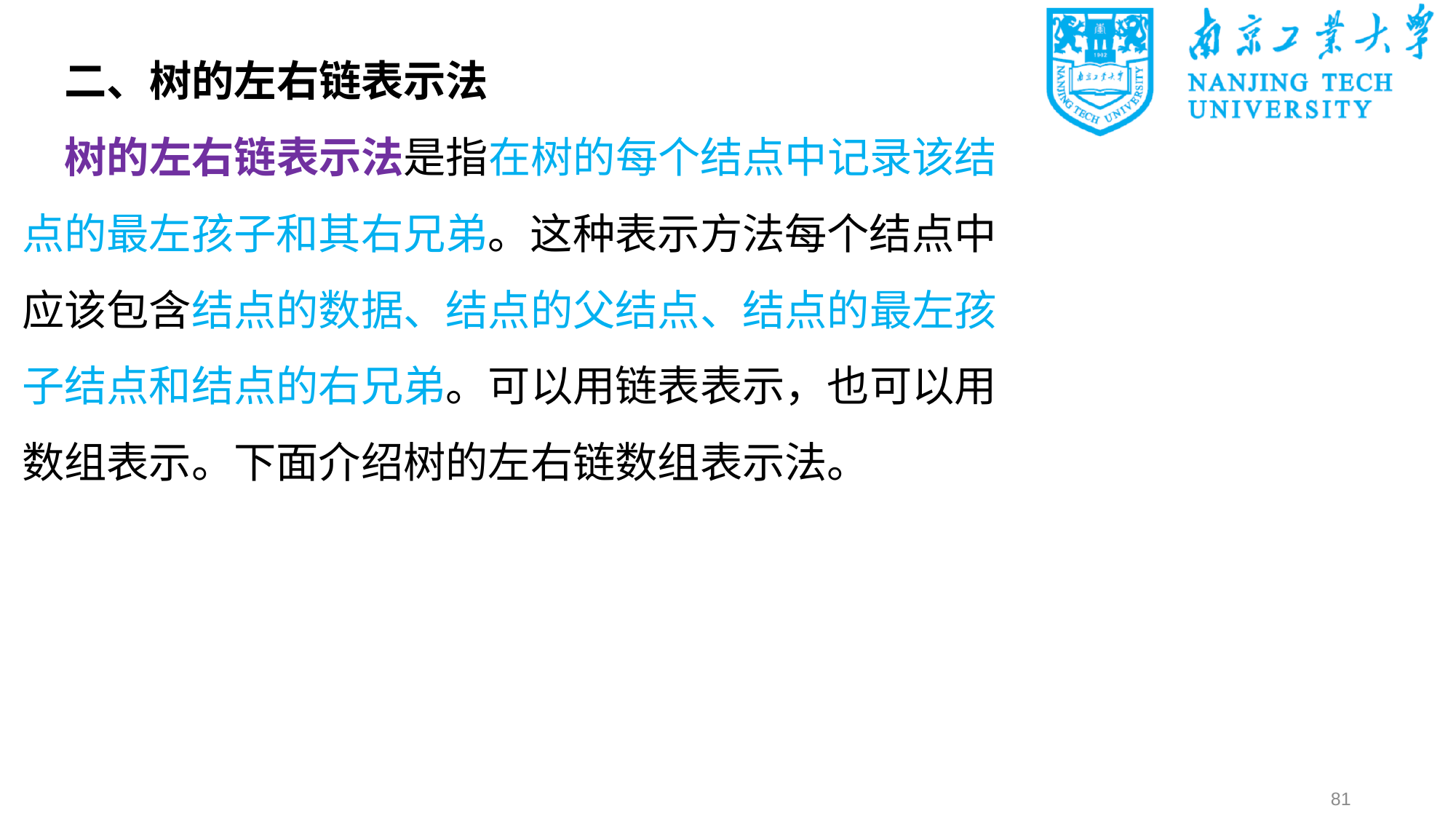

二、树的左右链表示法
树的左右链表示法是指在树的每个结点中记录该结点的最左孩子和其右兄弟。这种表示方法每个结点中应该包含结点的数据、结点的父结点、结点的最左孩子结点和结点的右兄弟。可以用链表表示，也可以用数组表示。下面介绍树的左右链数组表示法。
81